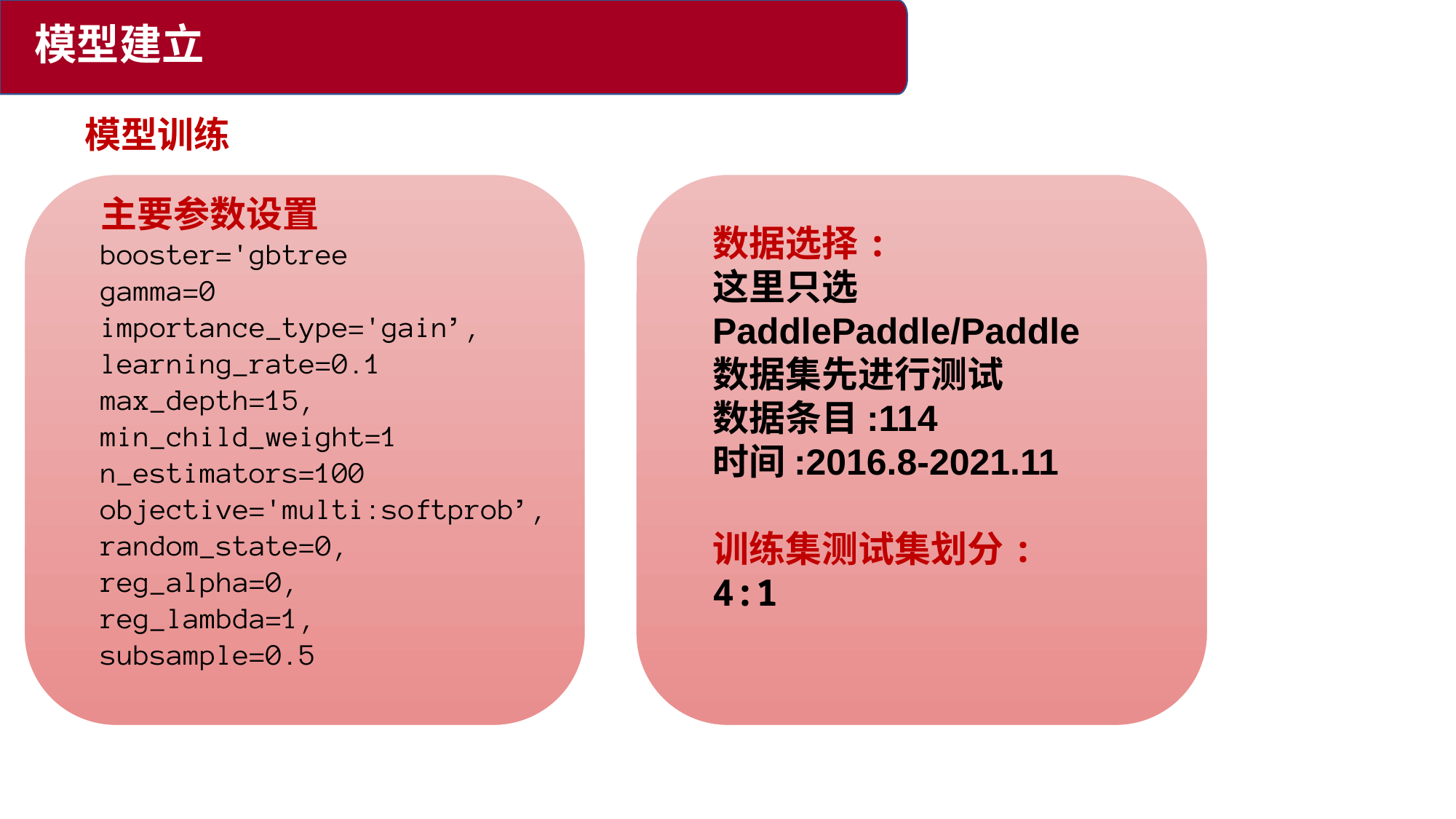

模型建立
模型训练

主要参数设置
booster='gbtree
gamma=0
importance_type='gain’,
learning_rate=0.1
max_depth=15,
min_child_weight=1
n_estimators=100
objective='multi:softprob’,
random_state=0,
reg_alpha=0,
reg_lambda=1,
subsample=0.5

数据选择:
这里只选PaddlePaddle/Paddle数据集先进行测试
数据条目:114
时间:2016.8-2021.11

训练集测试集划分: 4:1